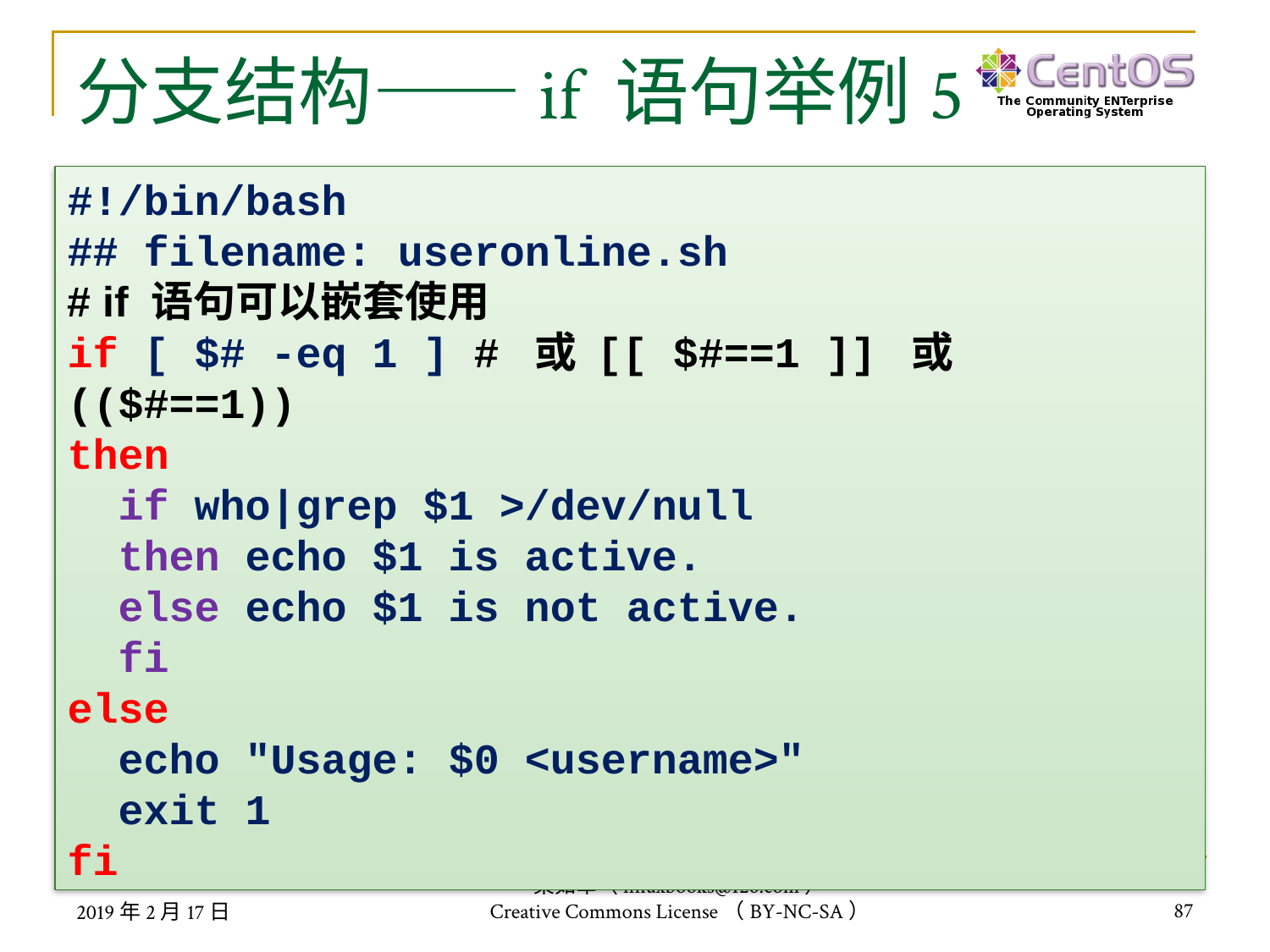

# 分支结构——if 语句举例5
#!/bin/bash
## filename: useronline.sh
# if 语句可以嵌套使用
if [ $# -eq 1 ] # 或 [[ $#==1 ]] 或(($#==1))
then
  if who|grep $1 >/dev/null
  then echo $1 is active.
  else echo $1 is not active.
  fi
else
  echo "Usage: $0 <username>"
  exit 1
fi
梁如军（linuxbooks@126.com）
Creative Commons License（BY-NC-SA）
2019年2月17日
87